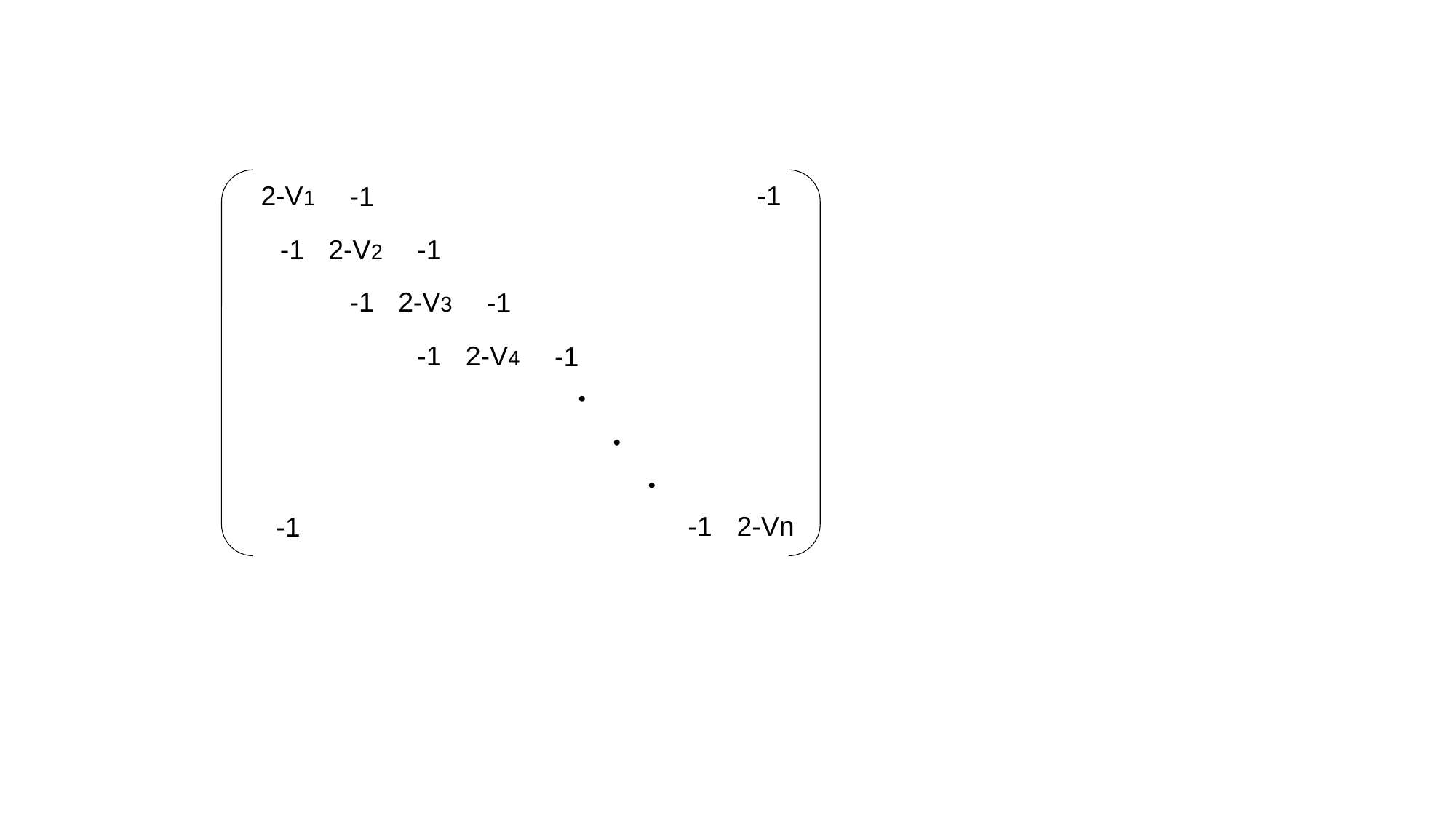

-1
2-V1
-1
-1
2-V2
-1
-1
2-V3
-1
-1
2-V4
-1
・
・
・
-1
2-Vn
-1